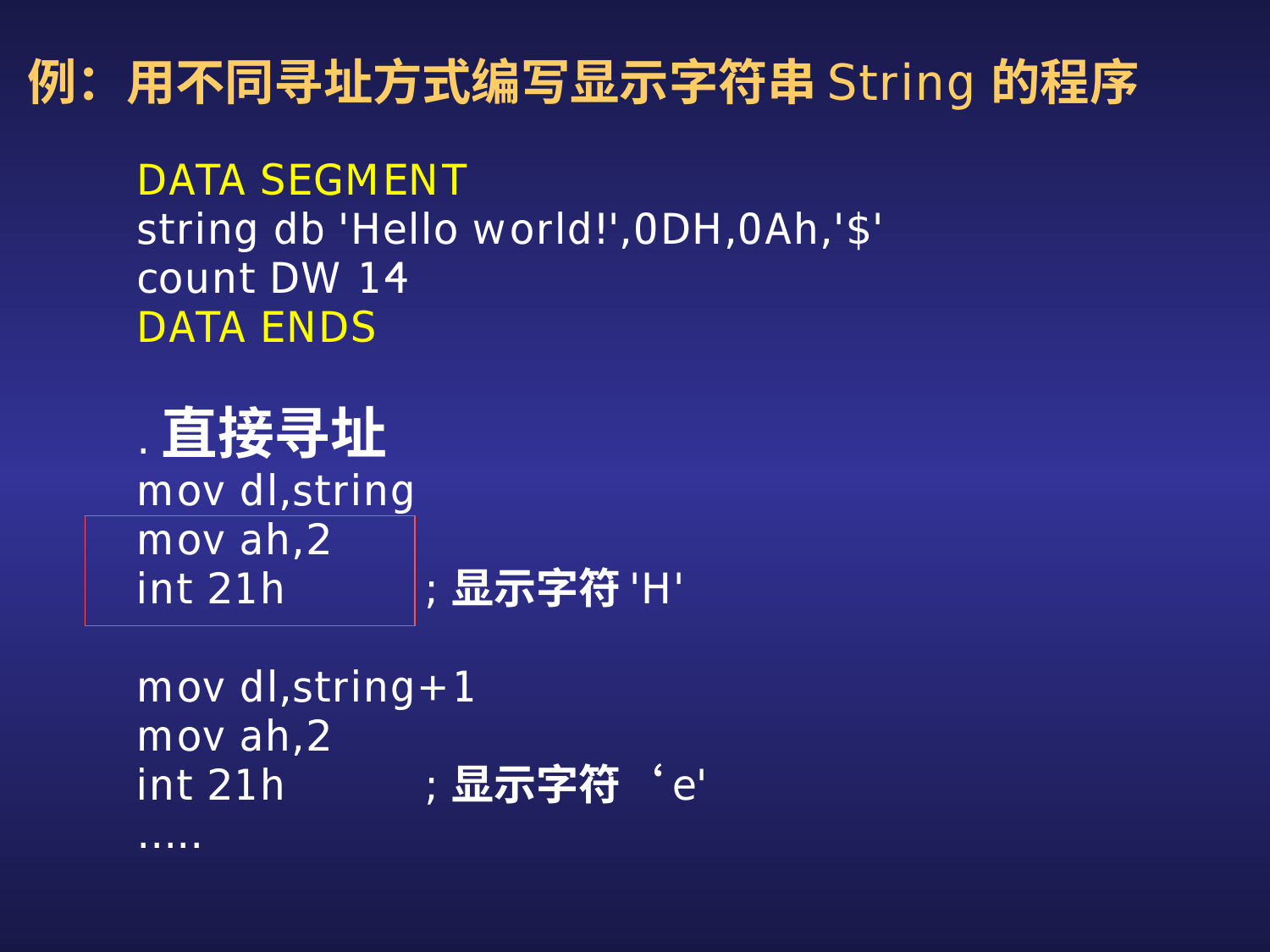

# 例：用不同寻址方式编写显示字符串String的程序
DATA SEGMENT
string db 'Hello world!',0DH,0Ah,'$'
count DW 14
DATA ENDS

.直接寻址
mov dl,string
mov ah,2
int 21h           ;显示字符'H'

mov dl,string+1
mov ah,2
int 21h           ;显示字符‘e'
.....